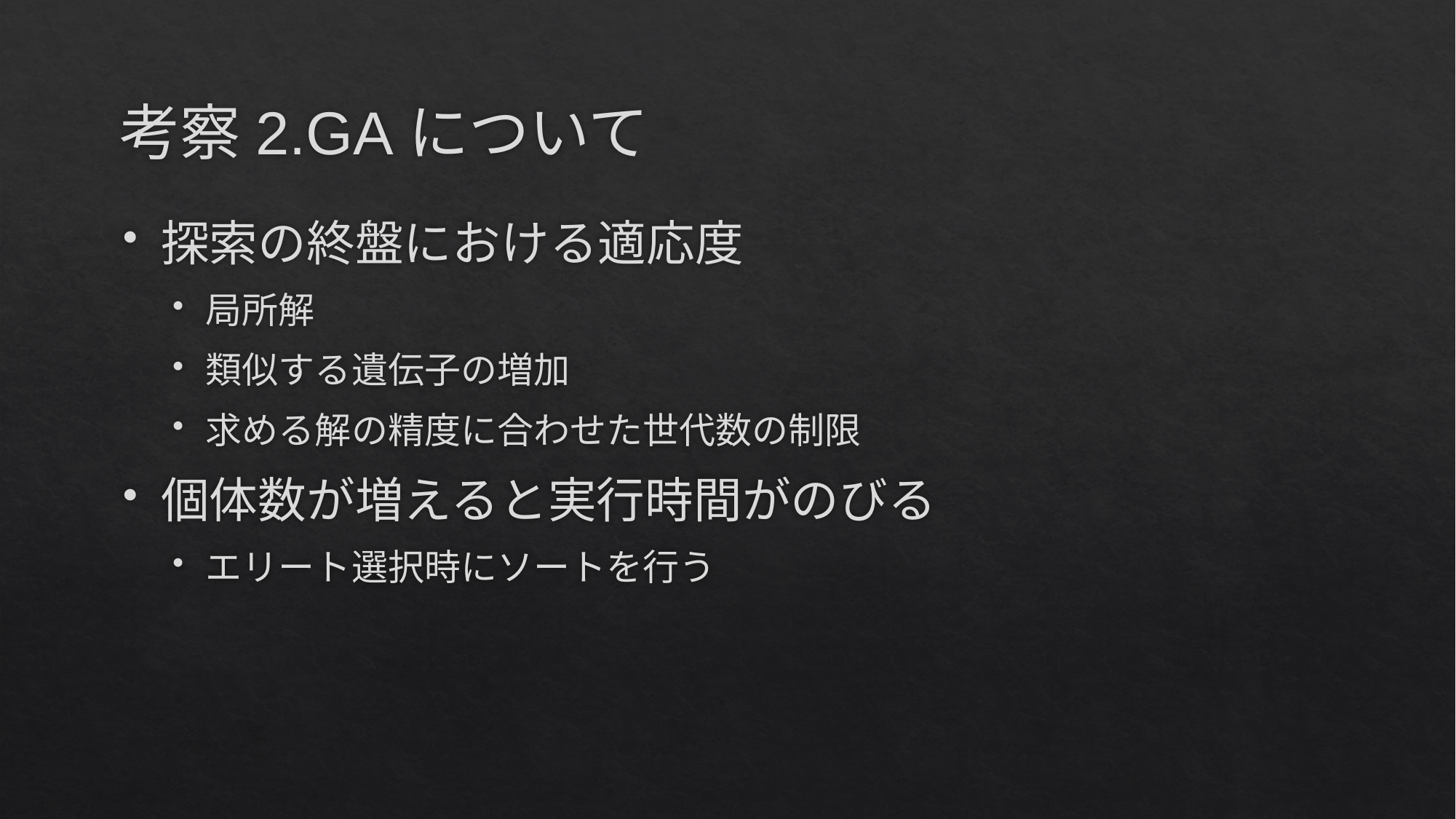

# 考察2.GAについて
探索の終盤における適応度
局所解
類似する遺伝子の増加
求める解の精度に合わせた世代数の制限
個体数が増えると実行時間がのびる
エリート選択時にソートを行う